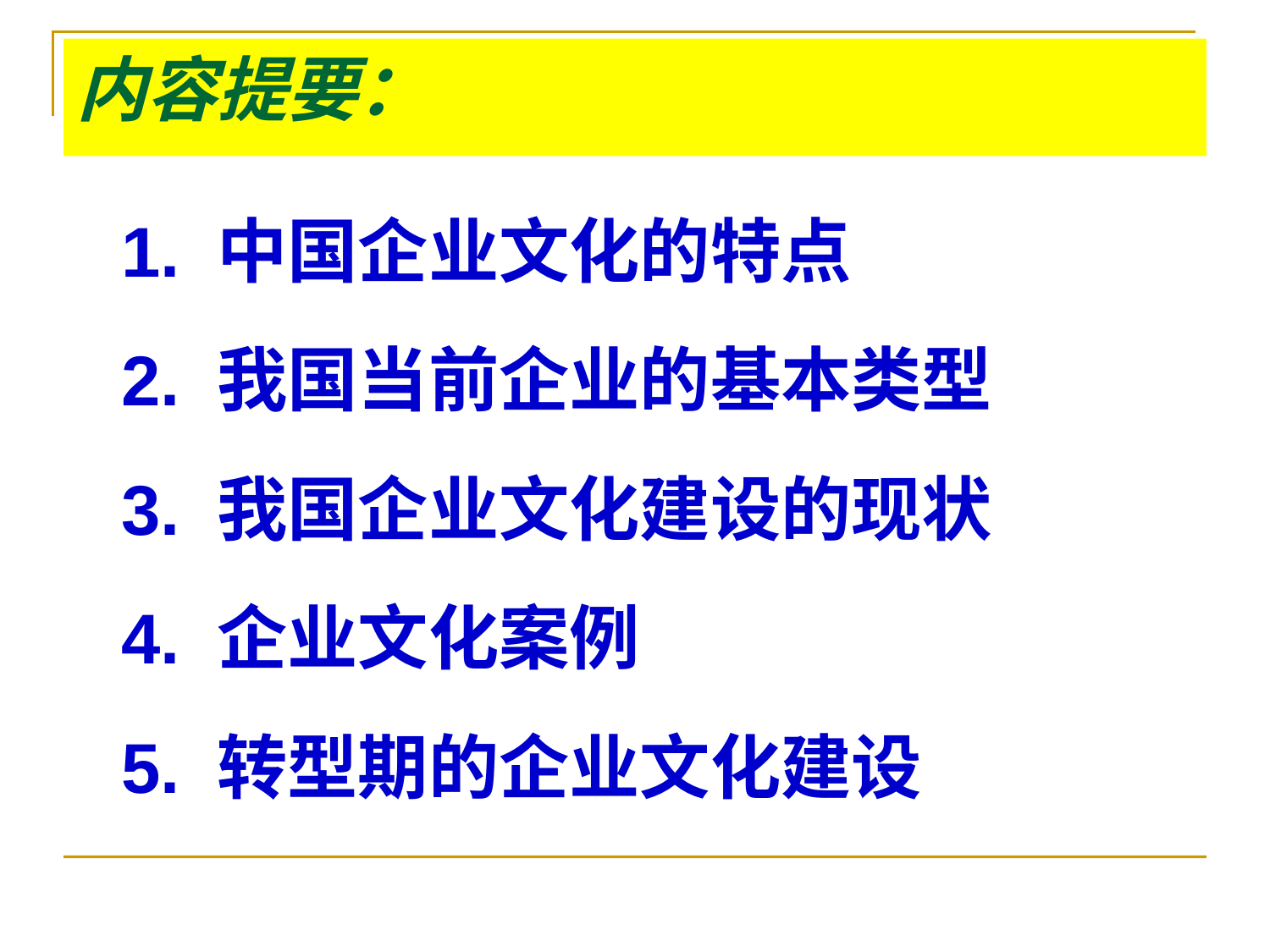

# 内容提要：
1. 中国企业文化的特点
2. 我国当前企业的基本类型
3. 我国企业文化建设的现状
4. 企业文化案例
5. 转型期的企业文化建设

2